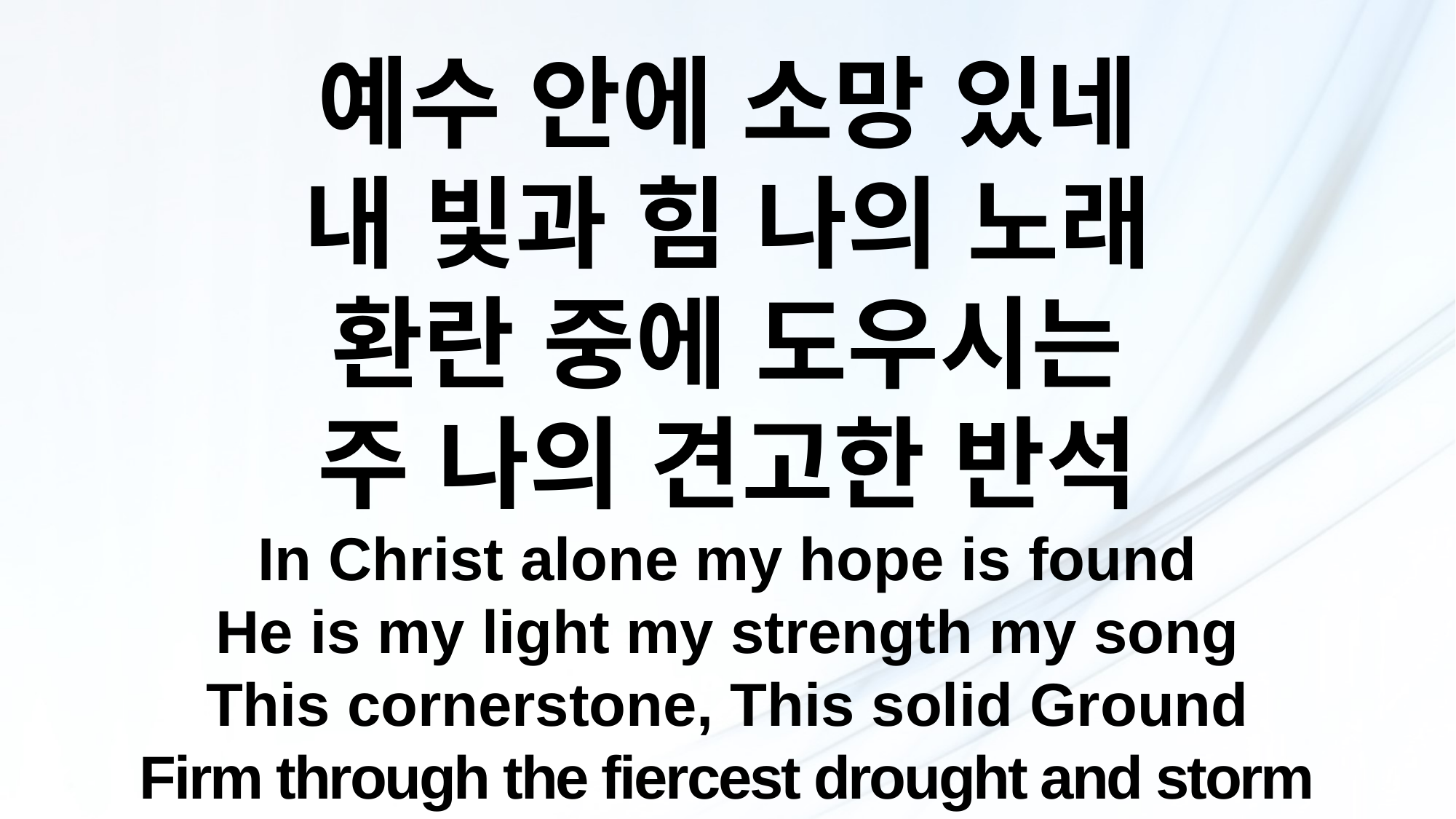

예수 안에 소망 있네
내 빛과 힘 나의 노래
환란 중에 도우시는
주 나의 견고한 반석
In Christ alone my hope is found
He is my light my strength my song
This cornerstone, This solid Ground
Firm through the fiercest drought and storm